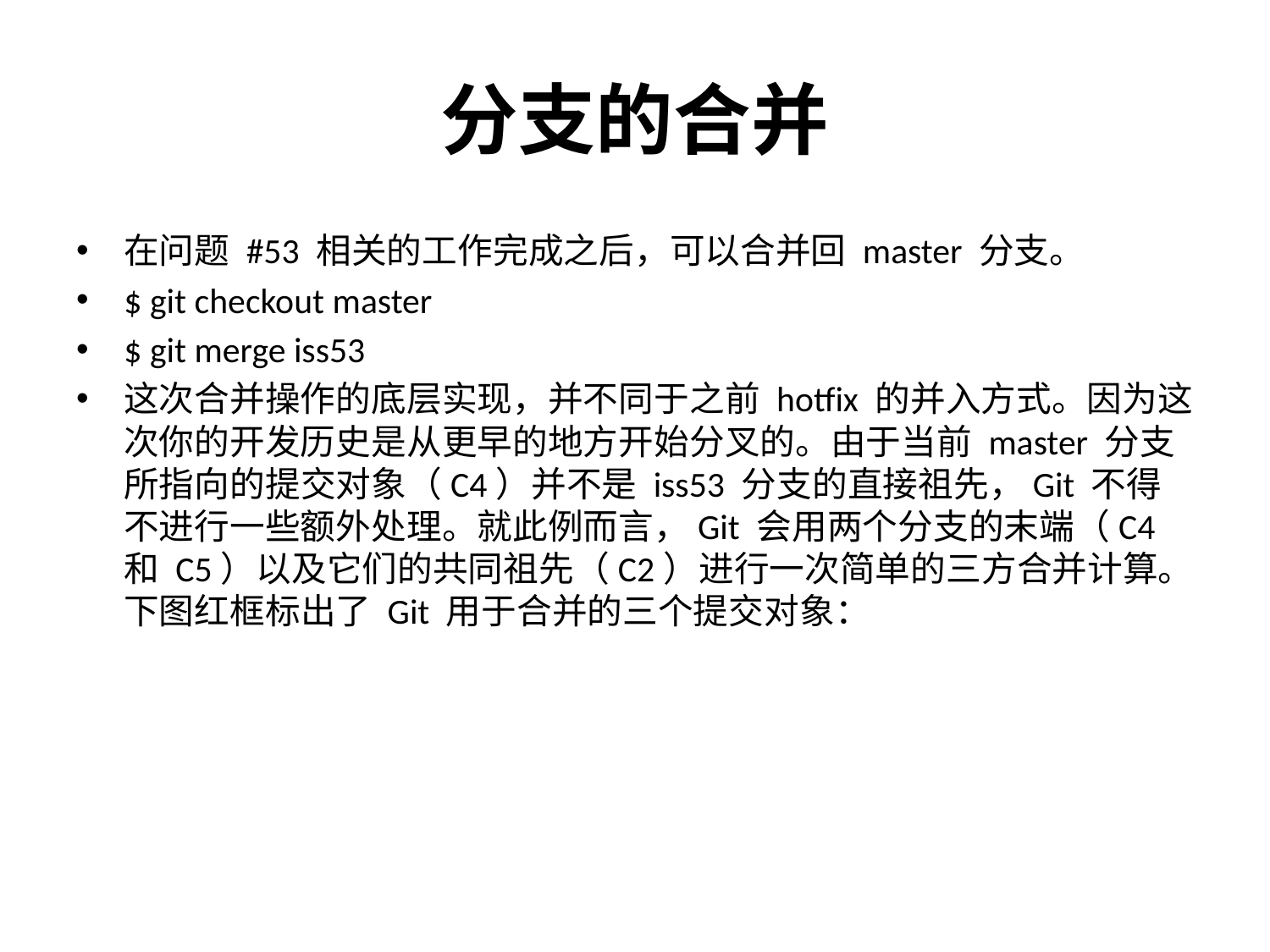

# 分支的合并
在问题 #53 相关的工作完成之后，可以合并回 master 分支。
$ git checkout master
$ git merge iss53
这次合并操作的底层实现，并不同于之前 hotfix 的并入方式。因为这次你的开发历史是从更早的地方开始分叉的。由于当前 master 分支所指向的提交对象（C4）并不是 iss53 分支的直接祖先，Git 不得不进行一些额外处理。就此例而言，Git 会用两个分支的末端（C4 和 C5）以及它们的共同祖先（C2）进行一次简单的三方合并计算。下图红框标出了 Git 用于合并的三个提交对象：